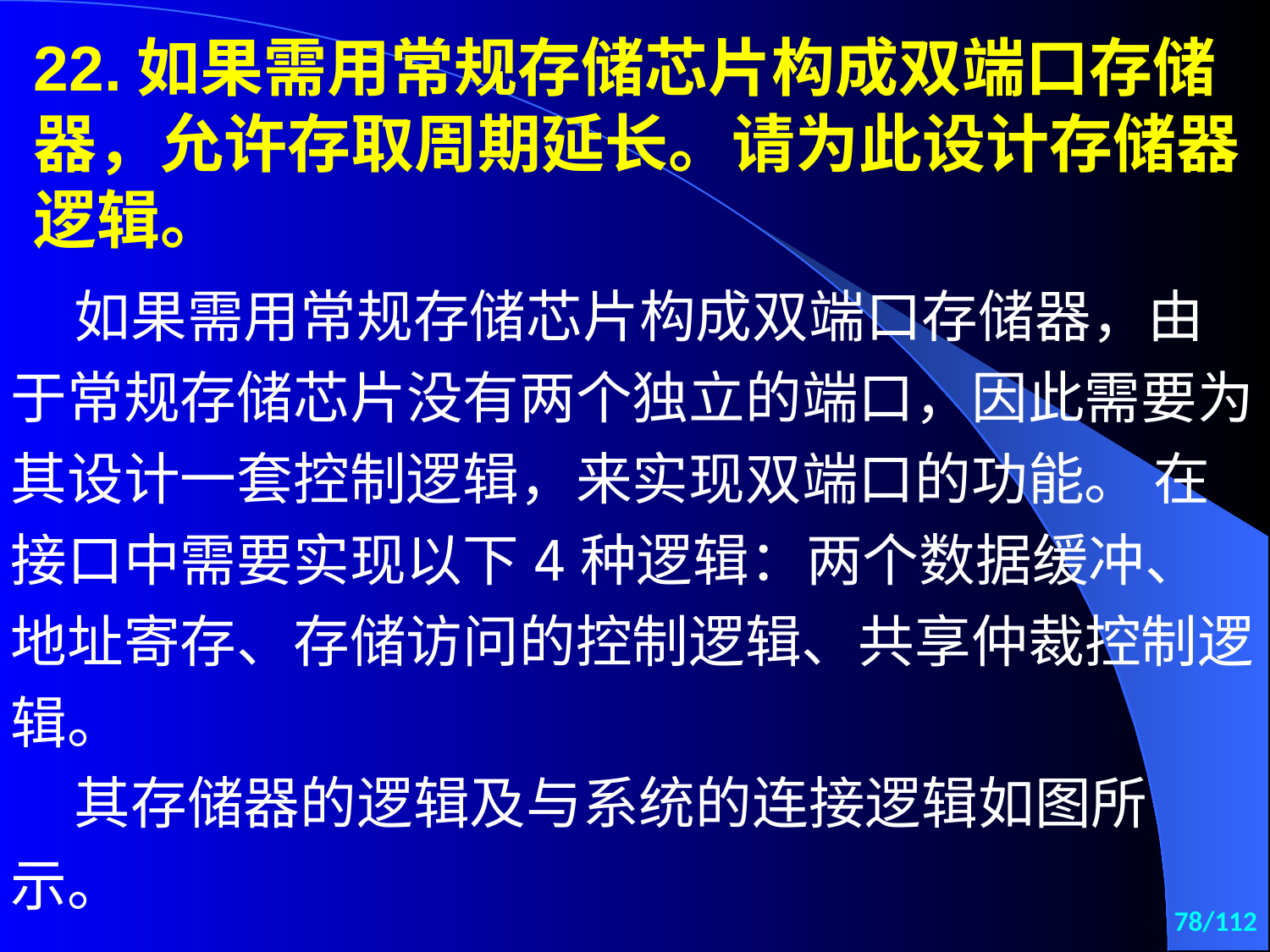

22.如果需用常规存储芯片构成双端口存储器，允许存取周期延长。请为此设计存储器逻辑。
如果需用常规存储芯片构成双端口存储器，由于常规存储芯片没有两个独立的端口，因此需要为其设计一套控制逻辑，来实现双端口的功能。 在接口中需要实现以下4种逻辑：两个数据缓冲、地址寄存、存储访问的控制逻辑、共享仲裁控制逻辑。
其存储器的逻辑及与系统的连接逻辑如图所示。
78/112